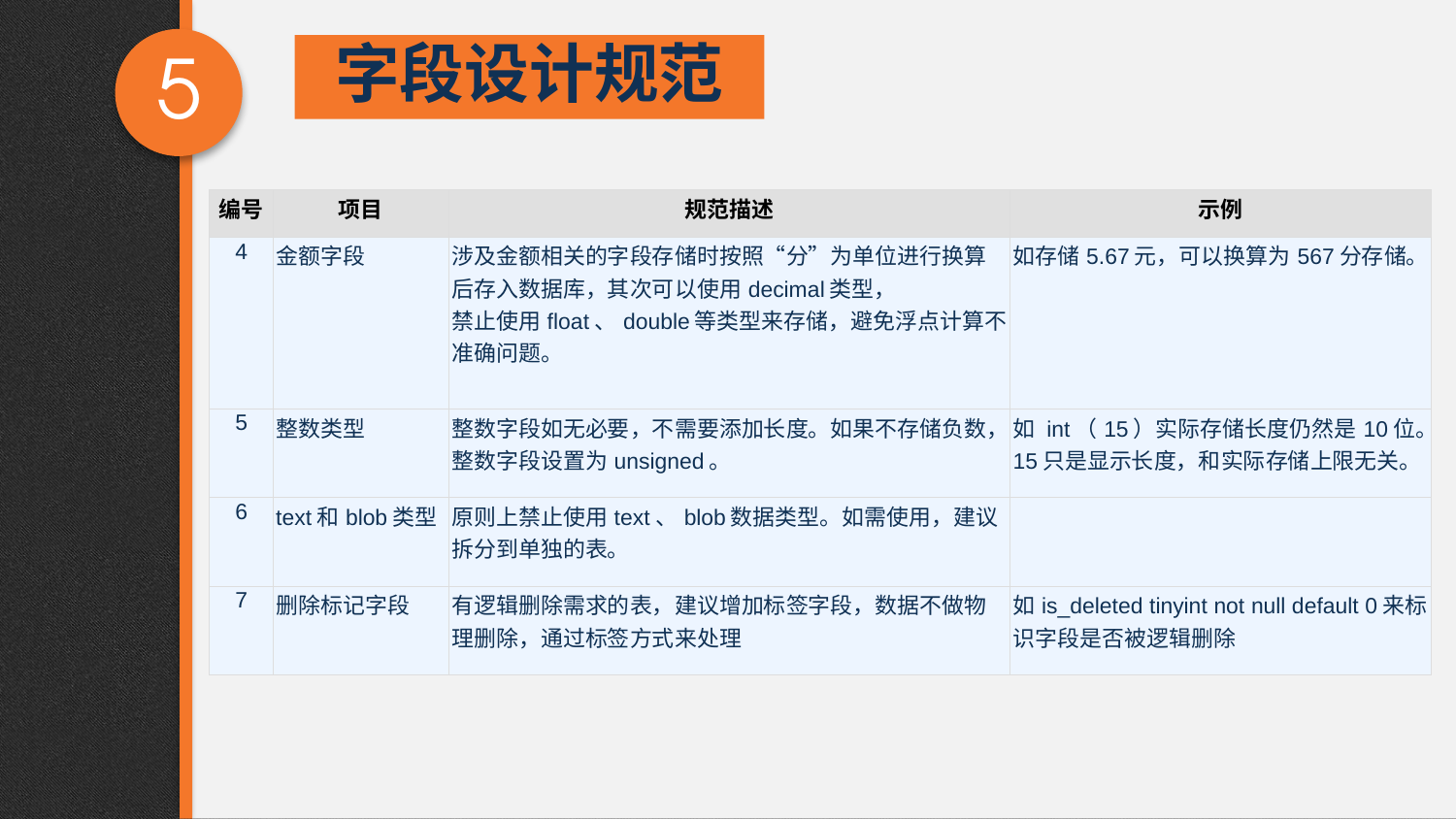

5
字段设计规范

| 编号 | 项目 | 规范描述 | 示例 |
| --- | --- | --- | --- |
| 4 | 金额字段 | 涉及金额相关的字段存储时按照“分”为单位进行换算后存入数据库，其次可以使用decimal类型， 禁止使用float、double等类型来存储，避免浮点计算不准确问题。 | 如存储5.67元，可以换算为567分存储。 |
| 5 | 整数类型 | 整数字段如无必要，不需要添加长度。如果不存储负数，整数字段设置为unsigned。 | 如 int（15）实际存储长度仍然是10位。15只是显示长度，和实际存储上限无关。 |
| 6 | text和blob类型 | 原则上禁止使用text、blob数据类型。如需使用，建议拆分到单独的表。 |  |
| 7 | 删除标记字段 | 有逻辑删除需求的表，建议增加标签字段，数据不做物理删除，通过标签方式来处理 | 如is\_deleted tinyint not null default 0来标识字段是否被逻辑删除 |